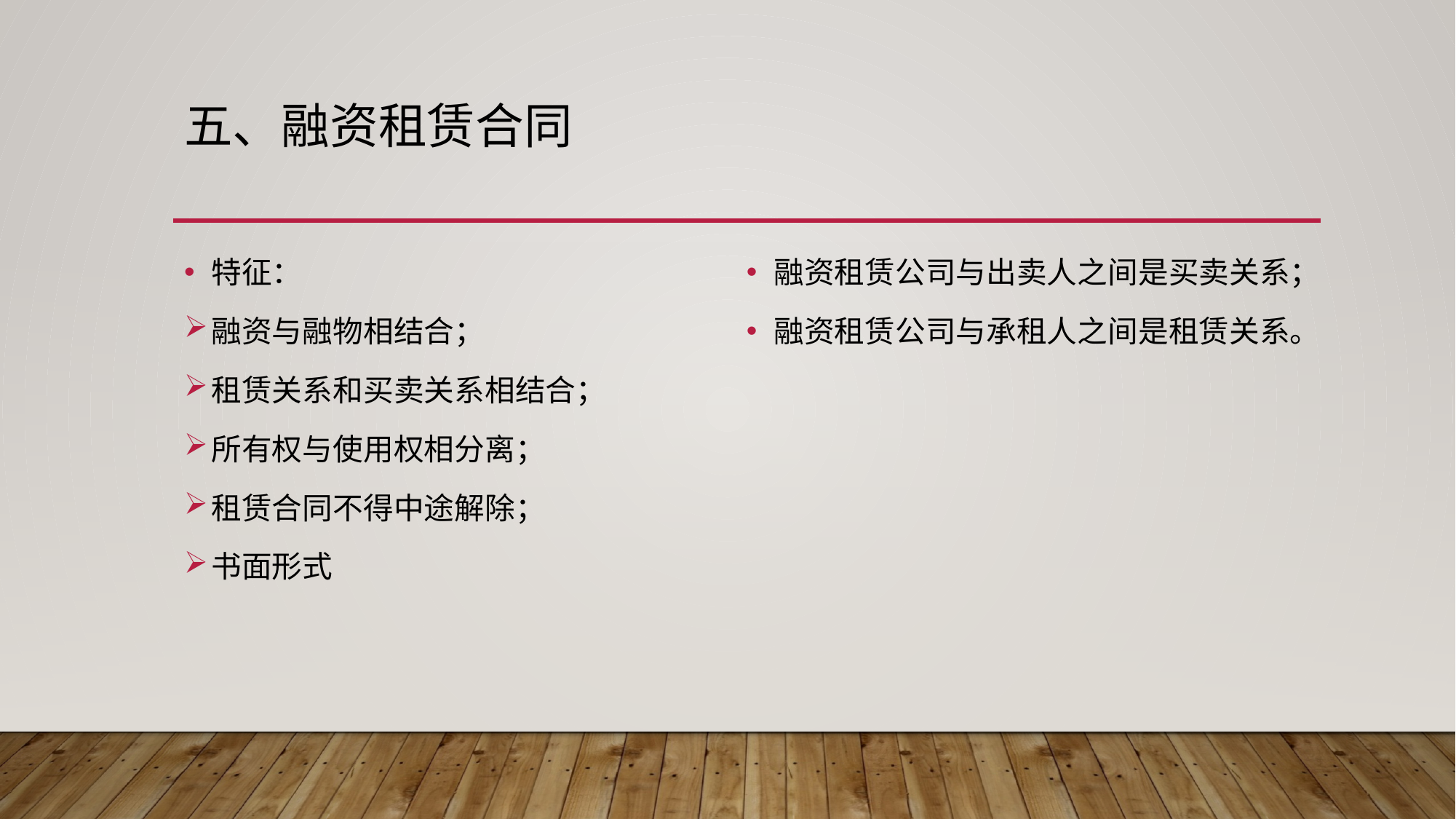

# 五、融资租赁合同
特征：
融资与融物相结合；
租赁关系和买卖关系相结合；
所有权与使用权相分离；
租赁合同不得中途解除；
书面形式

融资租赁公司与出卖人之间是买卖关系；
融资租赁公司与承租人之间是租赁关系。